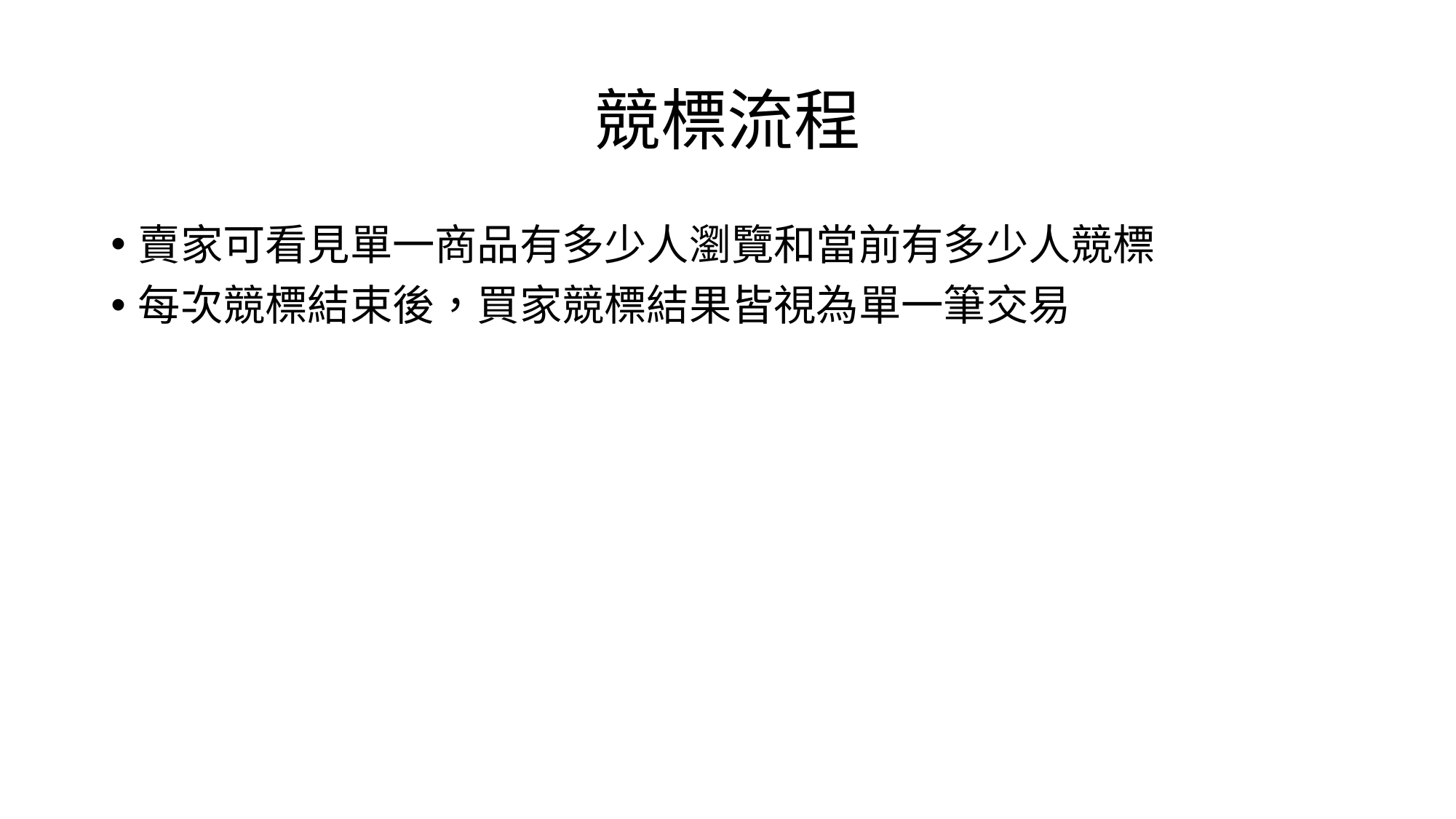

# 競標流程
賣家可看見單一商品有多少人瀏覽和當前有多少人競標
每次競標結束後，買家競標結果皆視為單一筆交易